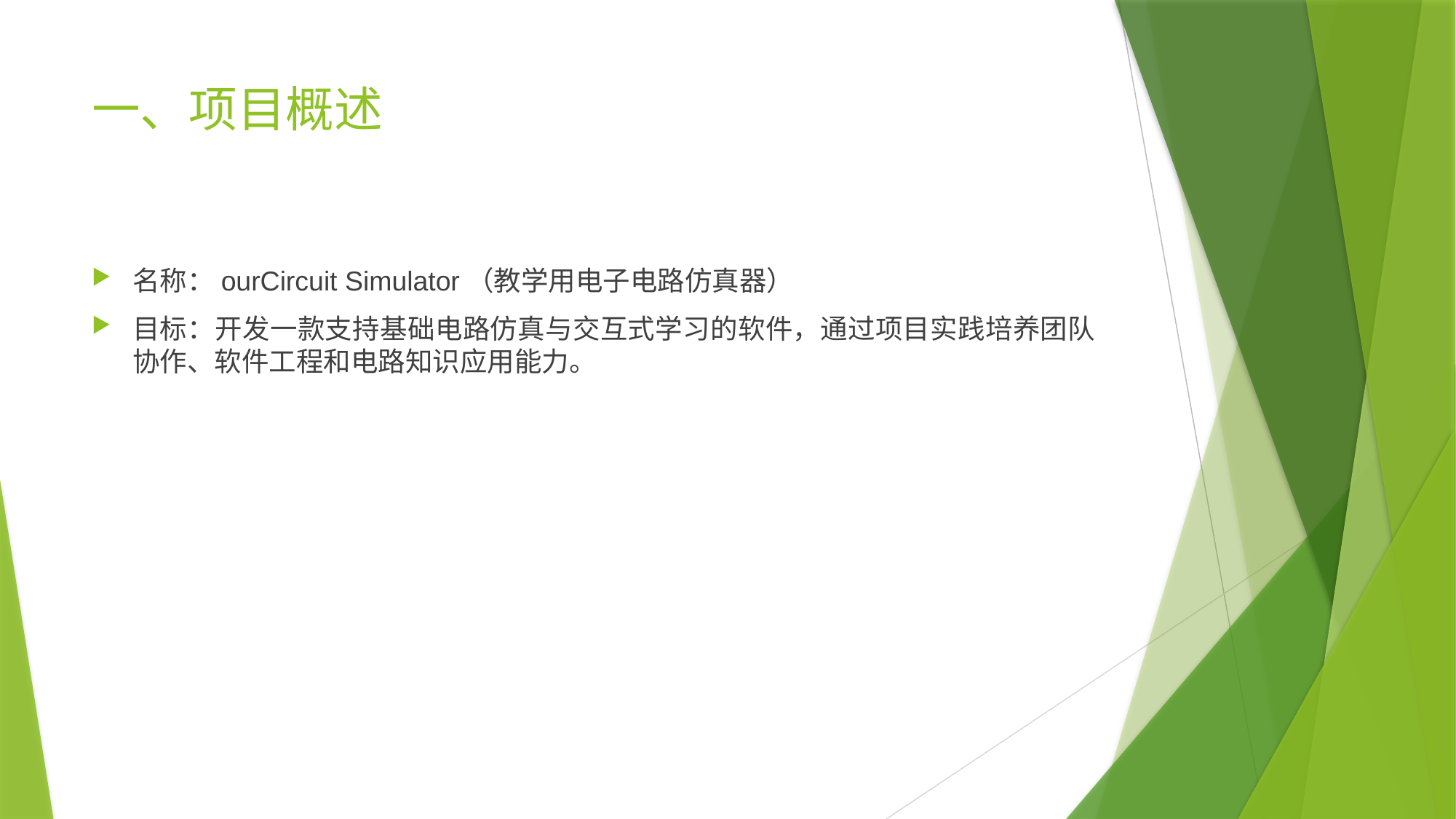

# 一、项目概述
名称：ourCircuit Simulator（教学用电子电路仿真器）
目标：开发一款支持基础电路仿真与交互式学习的软件，通过项目实践培养团队协作、软件工程和电路知识应用能力。